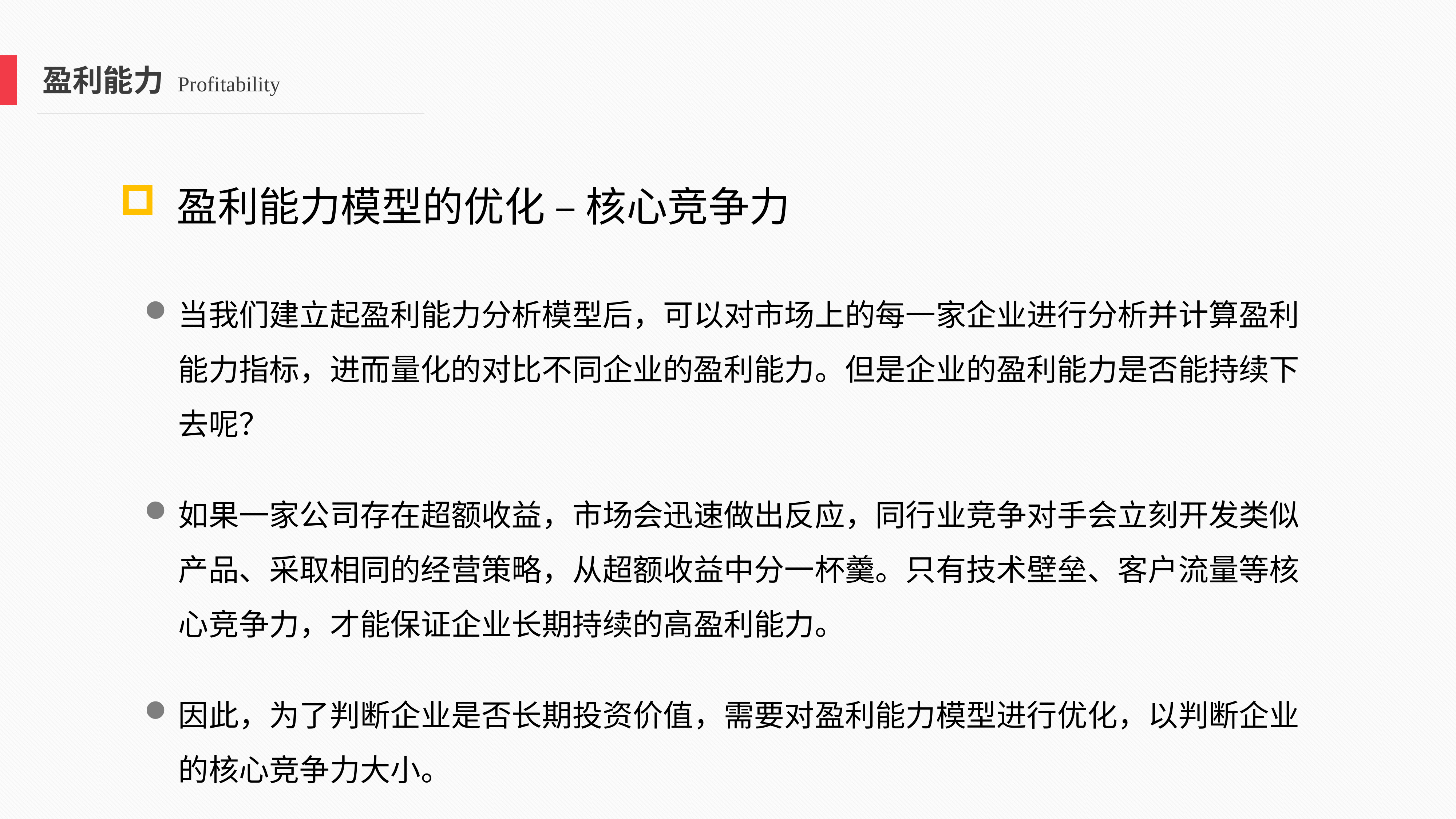

盈利能力 Profitability
 盈利能力模型的优化 – 核心竞争力
当我们建立起盈利能力分析模型后，可以对市场上的每一家企业进行分析并计算盈利能力指标，进而量化的对比不同企业的盈利能力。但是企业的盈利能力是否能持续下去呢？

如果一家公司存在超额收益，市场会迅速做出反应，同行业竞争对手会立刻开发类似产品、采取相同的经营策略，从超额收益中分一杯羹。只有技术壁垒、客户流量等核心竞争力，才能保证企业长期持续的高盈利能力。

因此，为了判断企业是否长期投资价值，需要对盈利能力模型进行优化，以判断企业的核心竞争力大小。